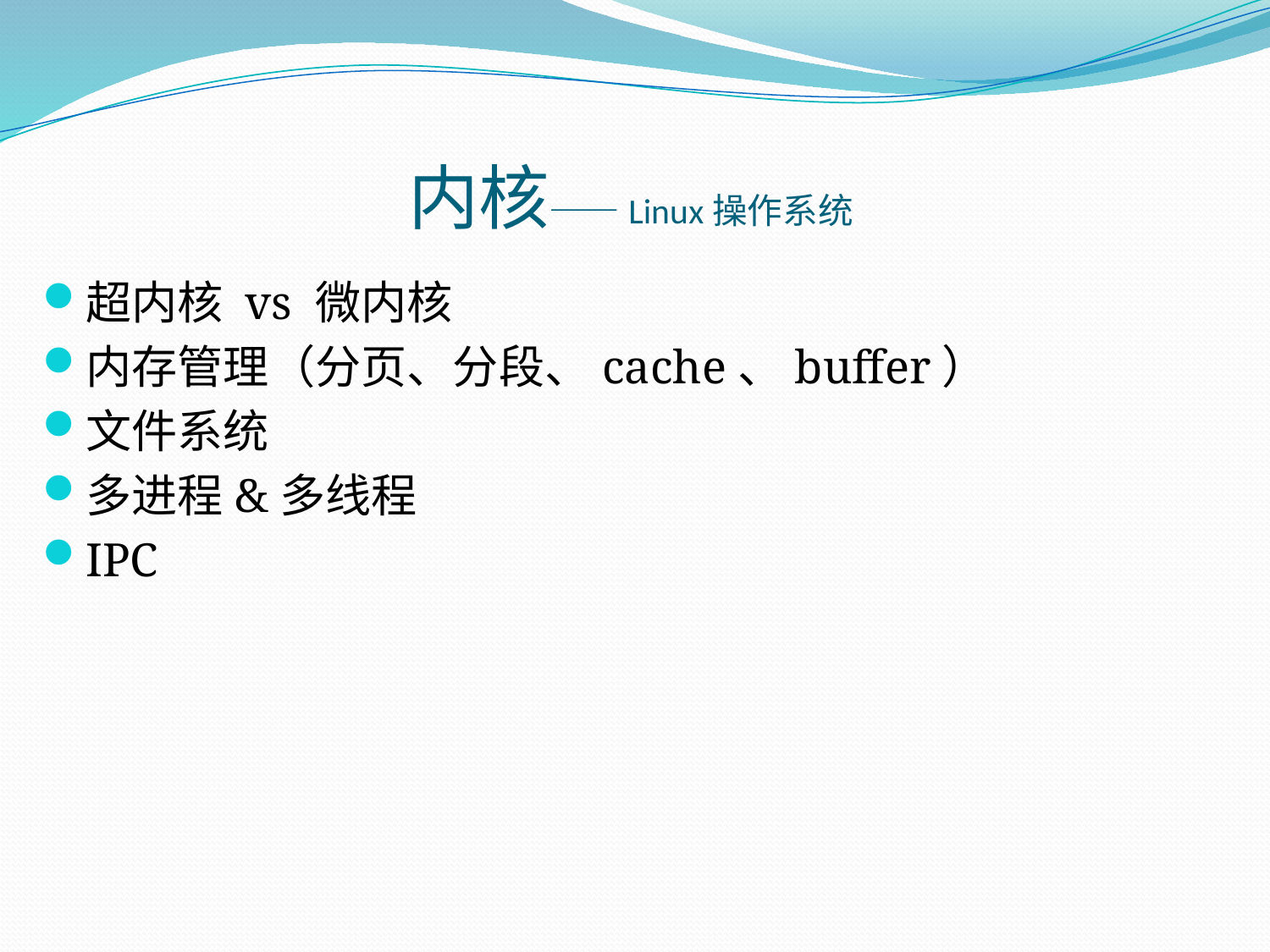

# 内核——Linux操作系统
超内核 vs 微内核
内存管理（分页、分段、cache、buffer）
文件系统
多进程&多线程
IPC